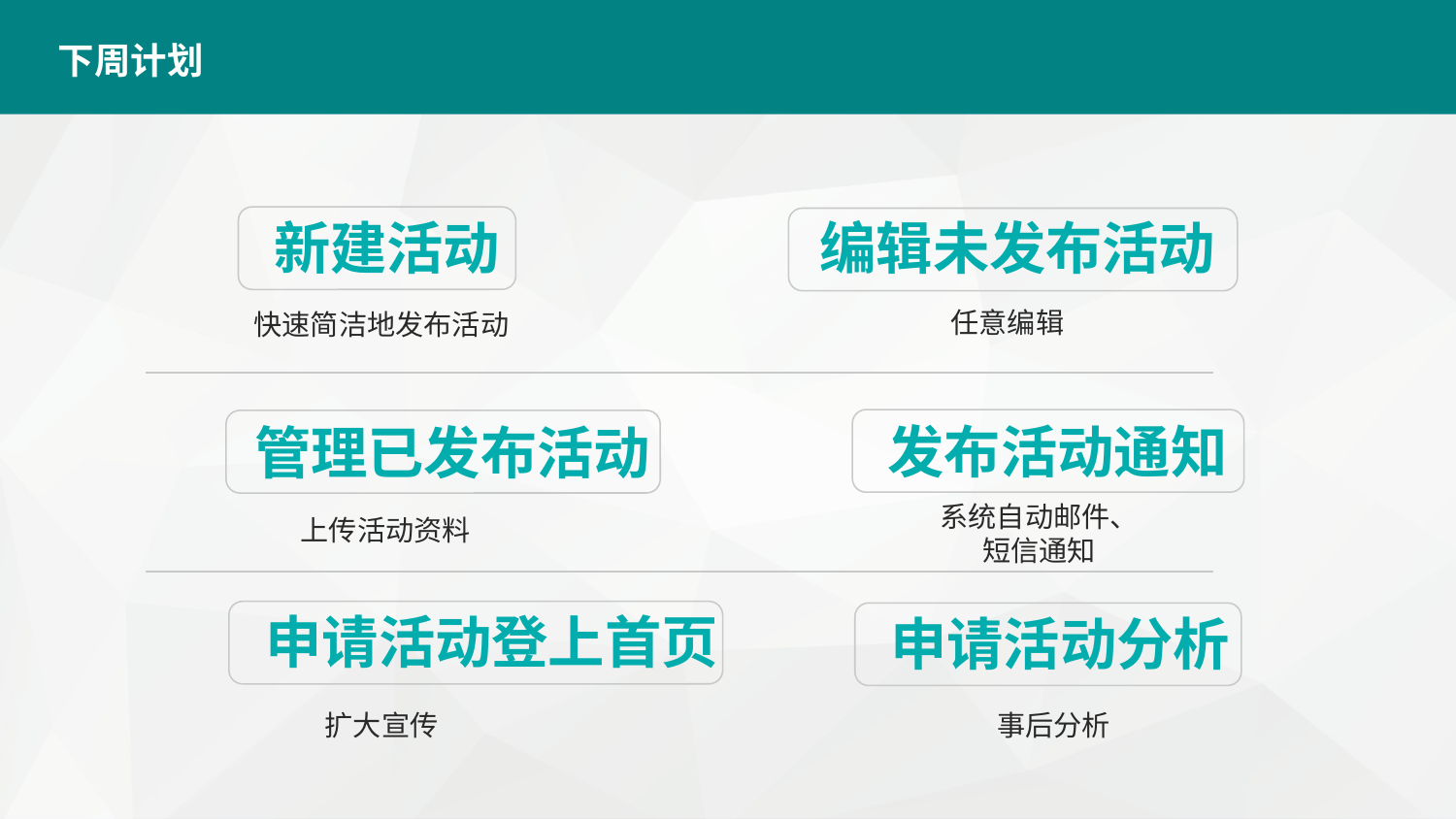

下周计划
新建活动
编辑未发布活动

任意编辑
快速简洁地发布活动

发布活动通知

管理已发布活动
系统自动邮件、短信通知
上传活动资料
申请活动登上首页
申请活动分析

事后分析
扩大宣传